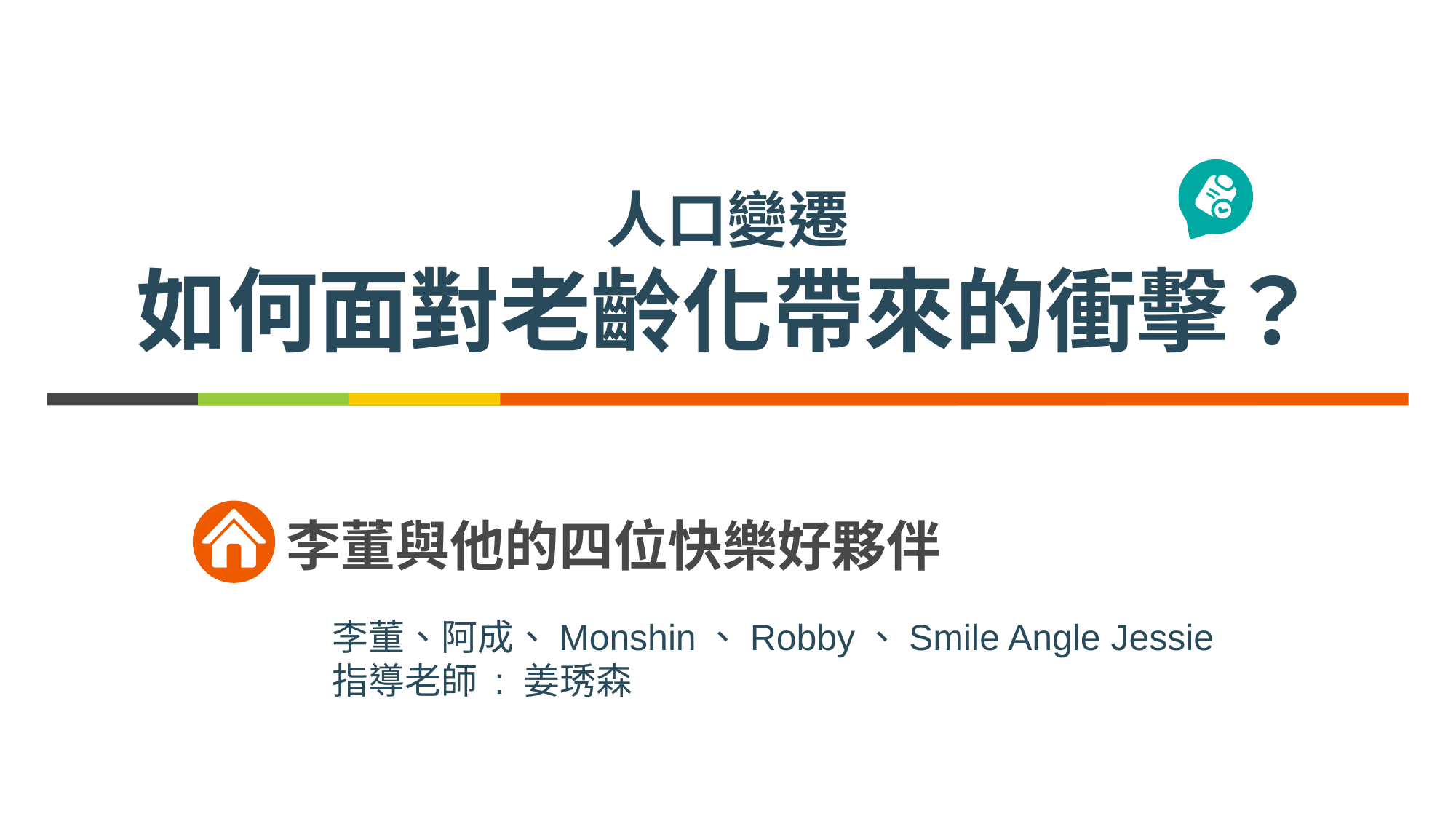

人口變遷
如何面對老齡化帶來的衝擊？

李董與他的四位快樂好夥伴
李董、阿成、Monshin、Robby、Smile Angle Jessie
指導老師 : 姜琇森